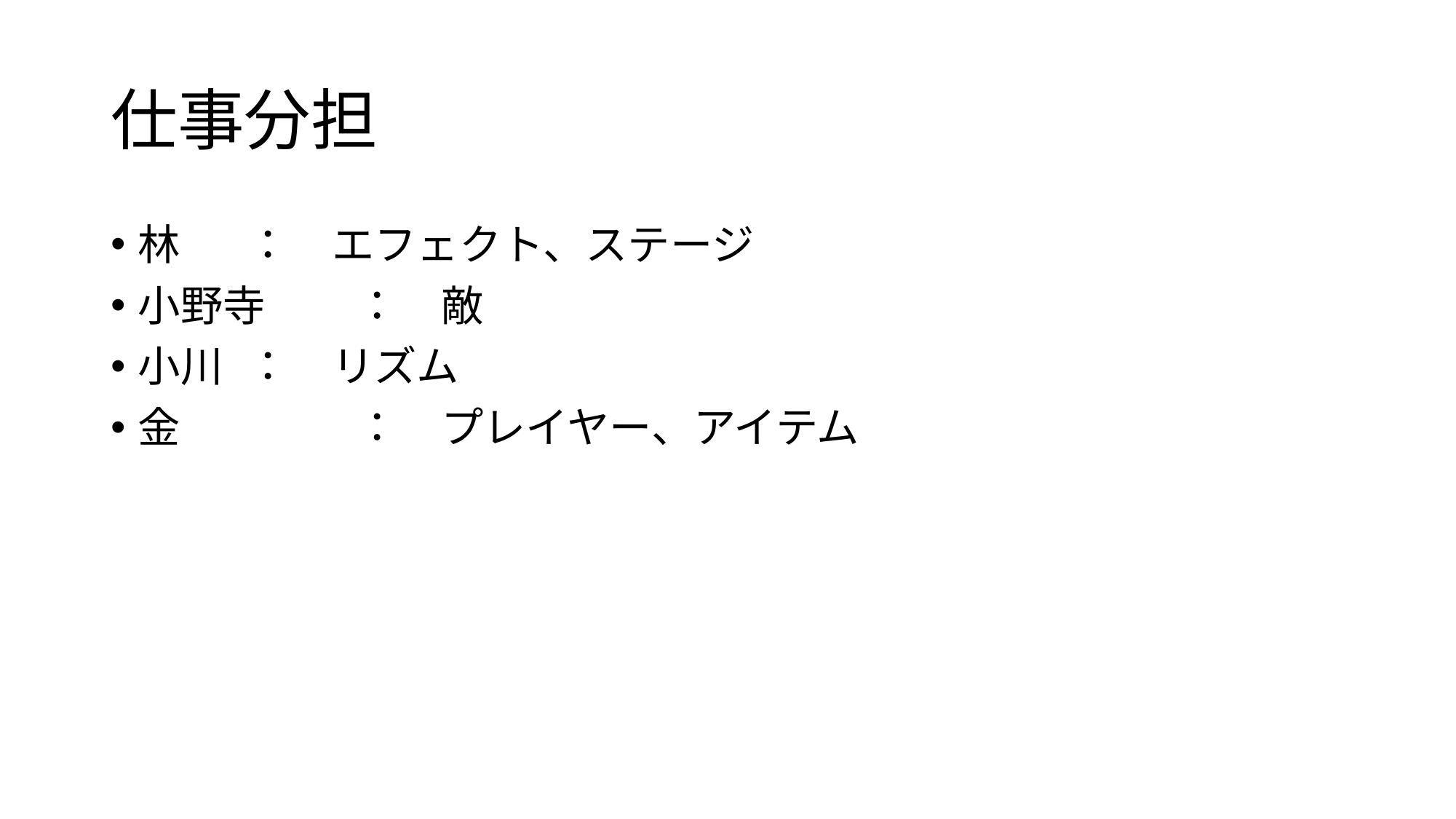

# 仕事分担
林　	：　エフェクト、ステージ
小野寺	：　敵
小川	：　リズム
金		：　プレイヤー、アイテム